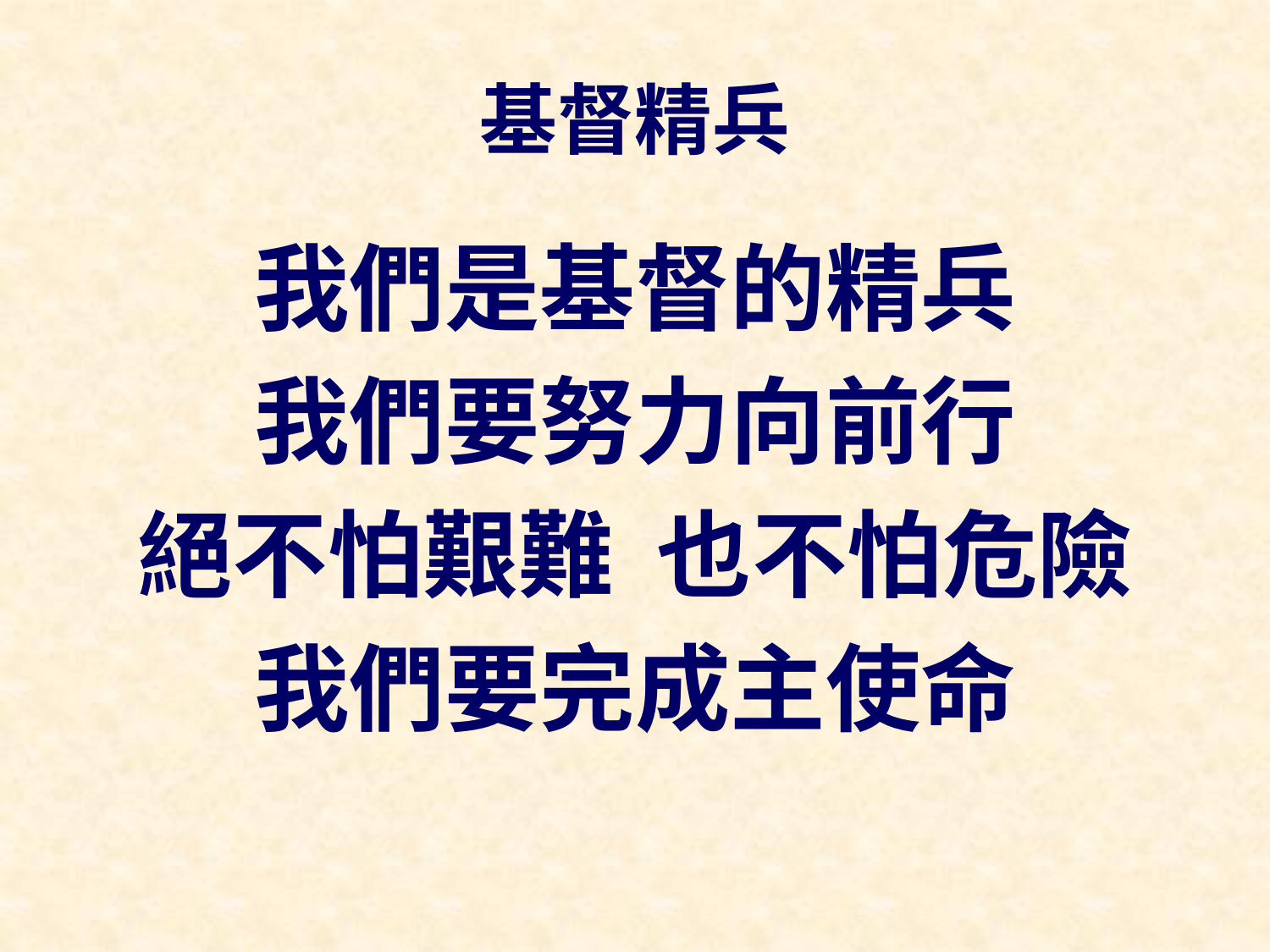

# 基督精兵
我們是基督的精兵
我們要努力向前行
絕不怕艱難  也不怕危險
我們要完成主使命